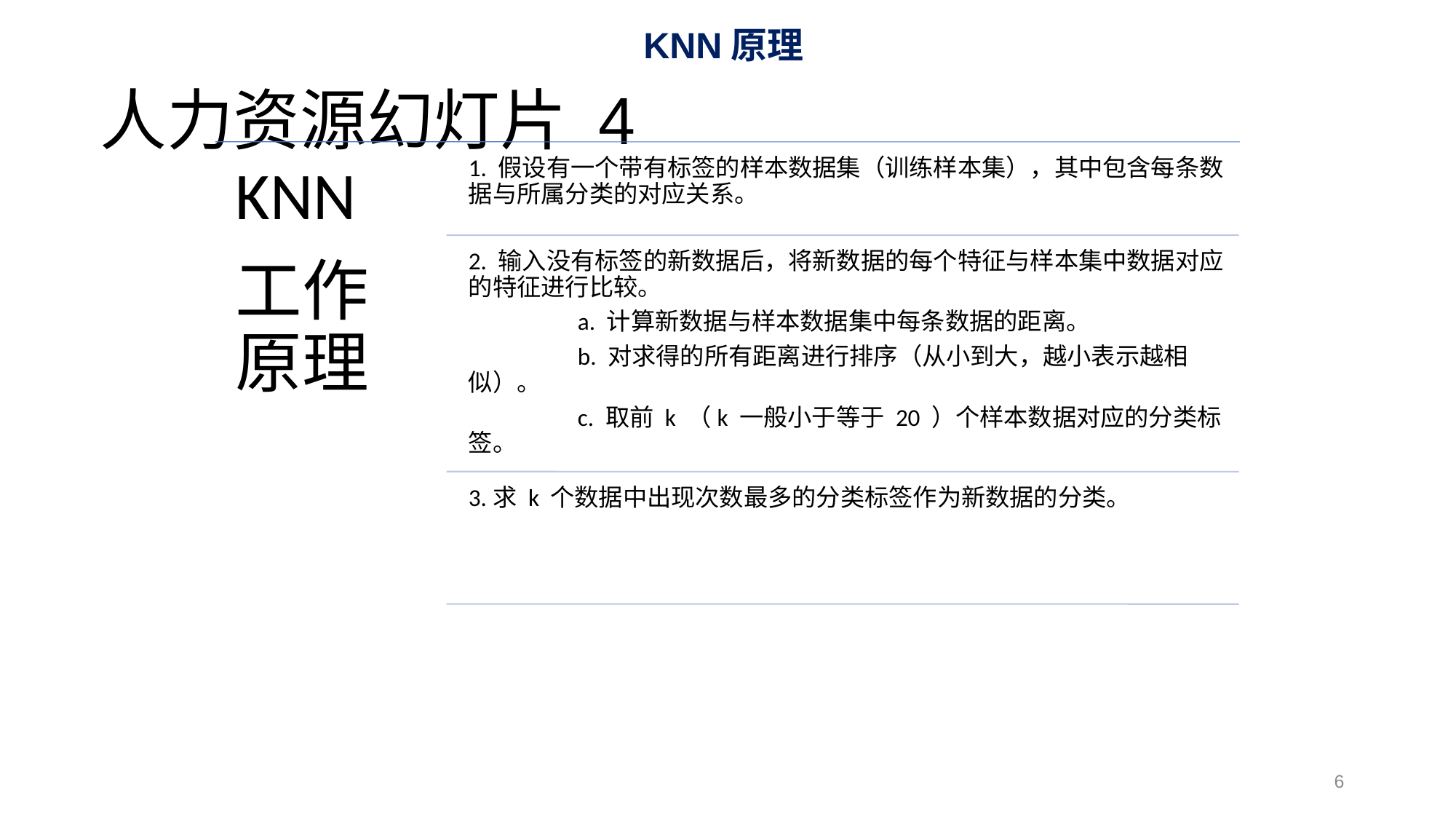

KNN原理
# 人力资源幻灯片 4
KNN
工作原理
1. 假设有一个带有标签的样本数据集（训练样本集），其中包含每条数据与所属分类的对应关系。
2. 输入没有标签的新数据后，将新数据的每个特征与样本集中数据对应的特征进行比较。
	a. 计算新数据与样本数据集中每条数据的距离。
	b. 对求得的所有距离进行排序（从小到大，越小表示越相似）。
	c. 取前 k （k 一般小于等于 20 ）个样本数据对应的分类标签。
3.求 k 个数据中出现次数最多的分类标签作为新数据的分类。
6